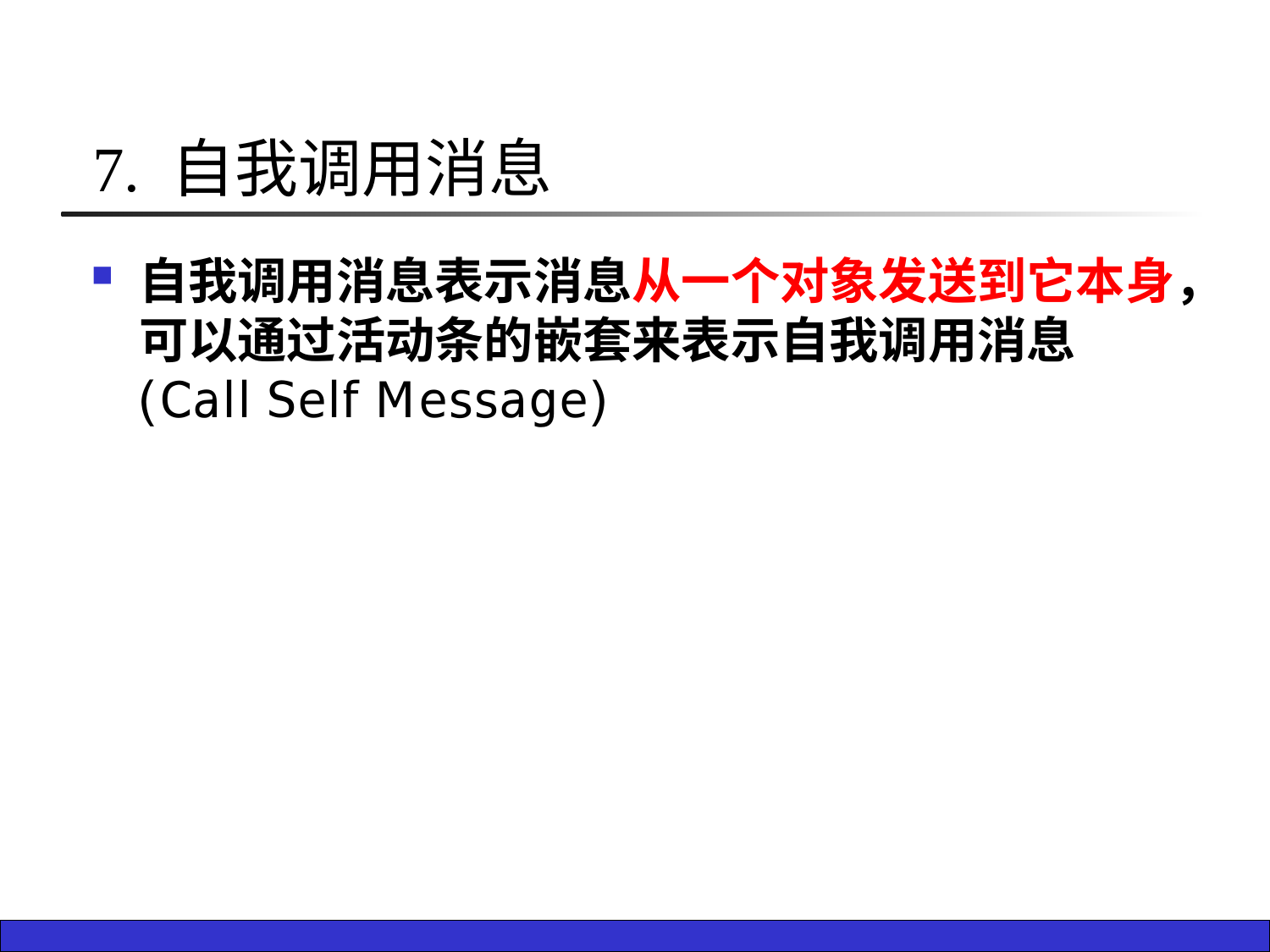

7. 自我调用消息
自我调用消息表示消息从一个对象发送到它本身，可以通过活动条的嵌套来表示自我调用消息(Call Self Message)